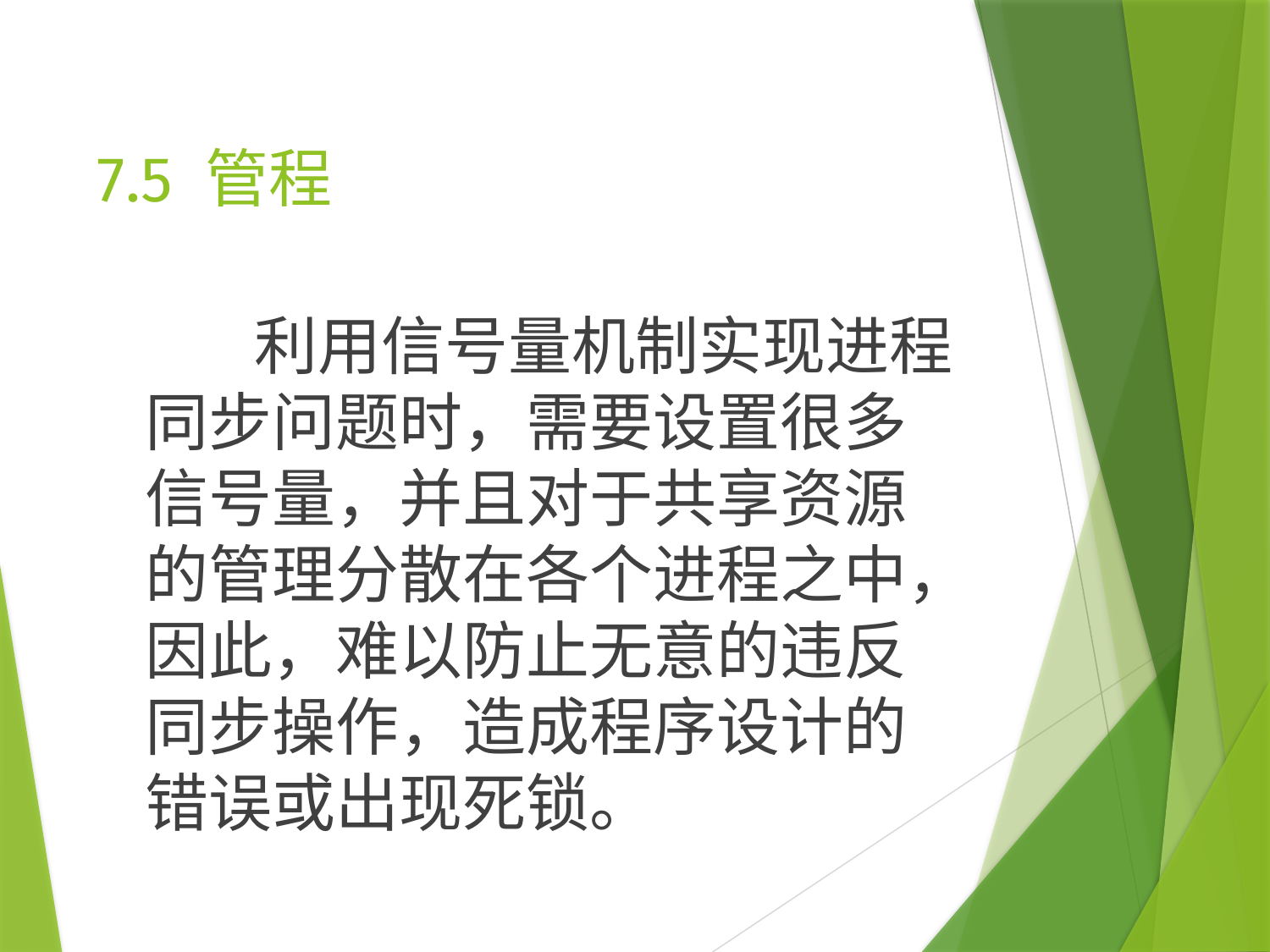

# 7.5 管程
          利用信号量机制实现进程同步问题时，需要设置很多信号量，并且对于共享资源的管理分散在各个进程之中，因此，难以防止无意的违反同步操作，造成程序设计的错误或出现死锁。